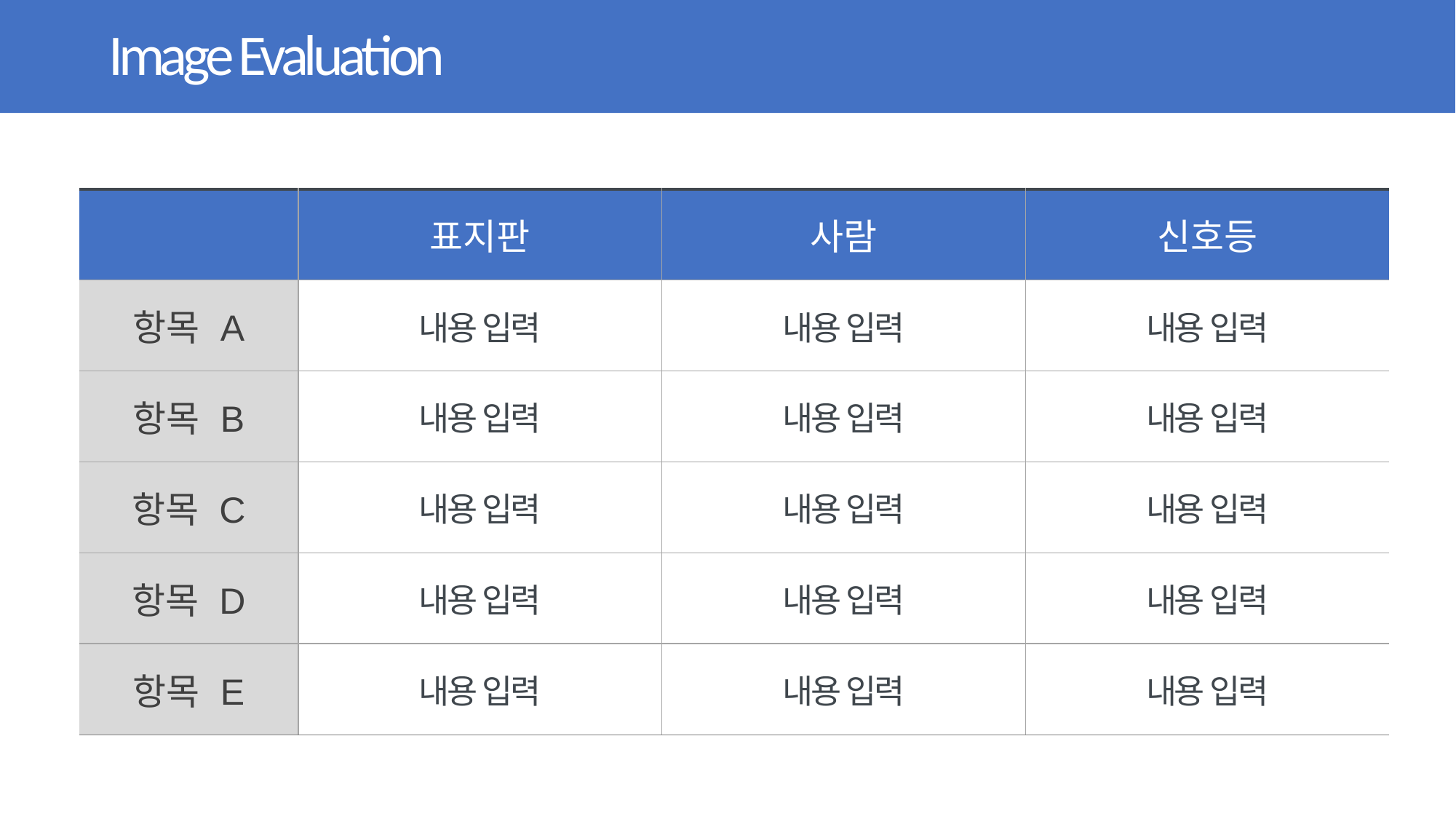

Image Evaluation
|  | 표지판 | 사람 | 신호등 |
| --- | --- | --- | --- |
| 항목 A | 내용 입력 | 내용 입력 | 내용 입력 |
| 항목 B | 내용 입력 | 내용 입력 | 내용 입력 |
| 항목 C | 내용 입력 | 내용 입력 | 내용 입력 |
| 항목 D | 내용 입력 | 내용 입력 | 내용 입력 |
| 항목 E | 내용 입력 | 내용 입력 | 내용 입력 |